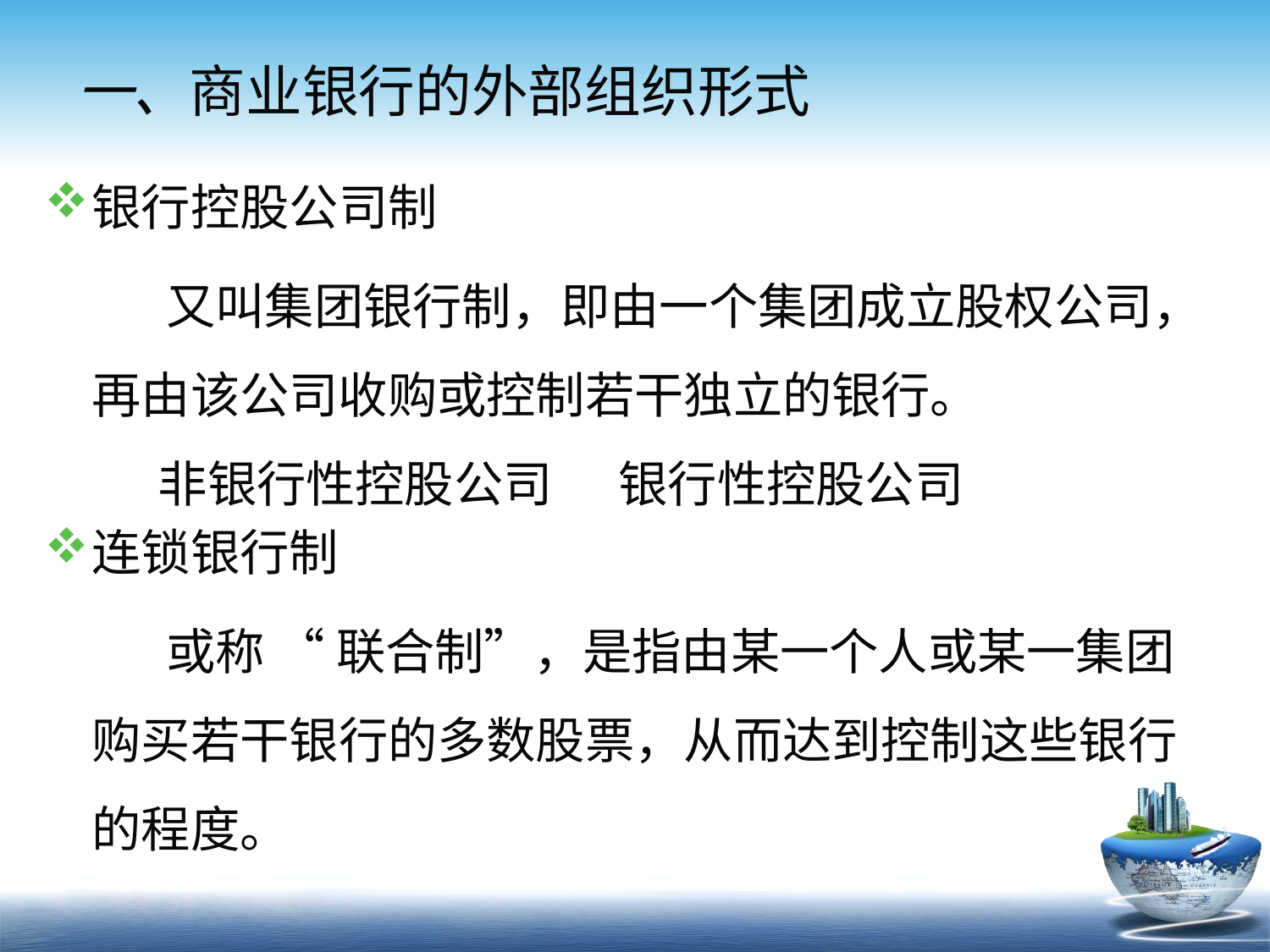

银行控股公司制
          又叫集团银行制，即由一个集团成立股权公司，再由该公司收购或控制若干独立的银行。
      非银行性控股公司      银行性控股公司
连锁银行制
          或称 “ 联合制”，是指由某一个人或某一集团购买若干银行的多数股票，从而达到控制这些银行的程度。
# 一、商业银行的外部组织形式